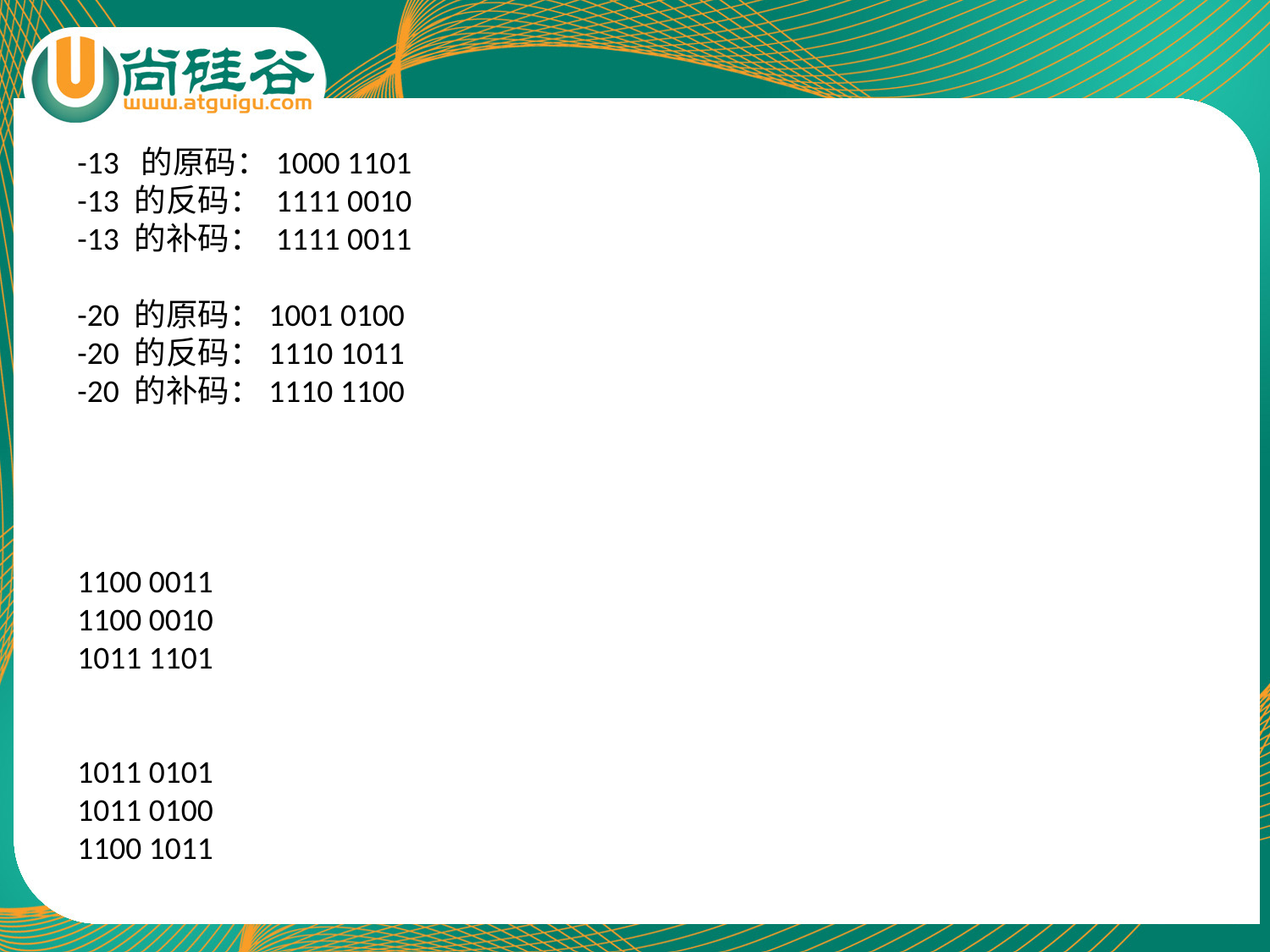

-13  的原码：1000 1101
-13 的反码： 1111 0010
-13 的补码： 1111 0011

-20 的原码：1001 0100
-20 的反码：1110 1011
-20 的补码：1110 1100

1100 0011
1100 0010
1011 1101

1011 0101
1011 0100
1100 1011